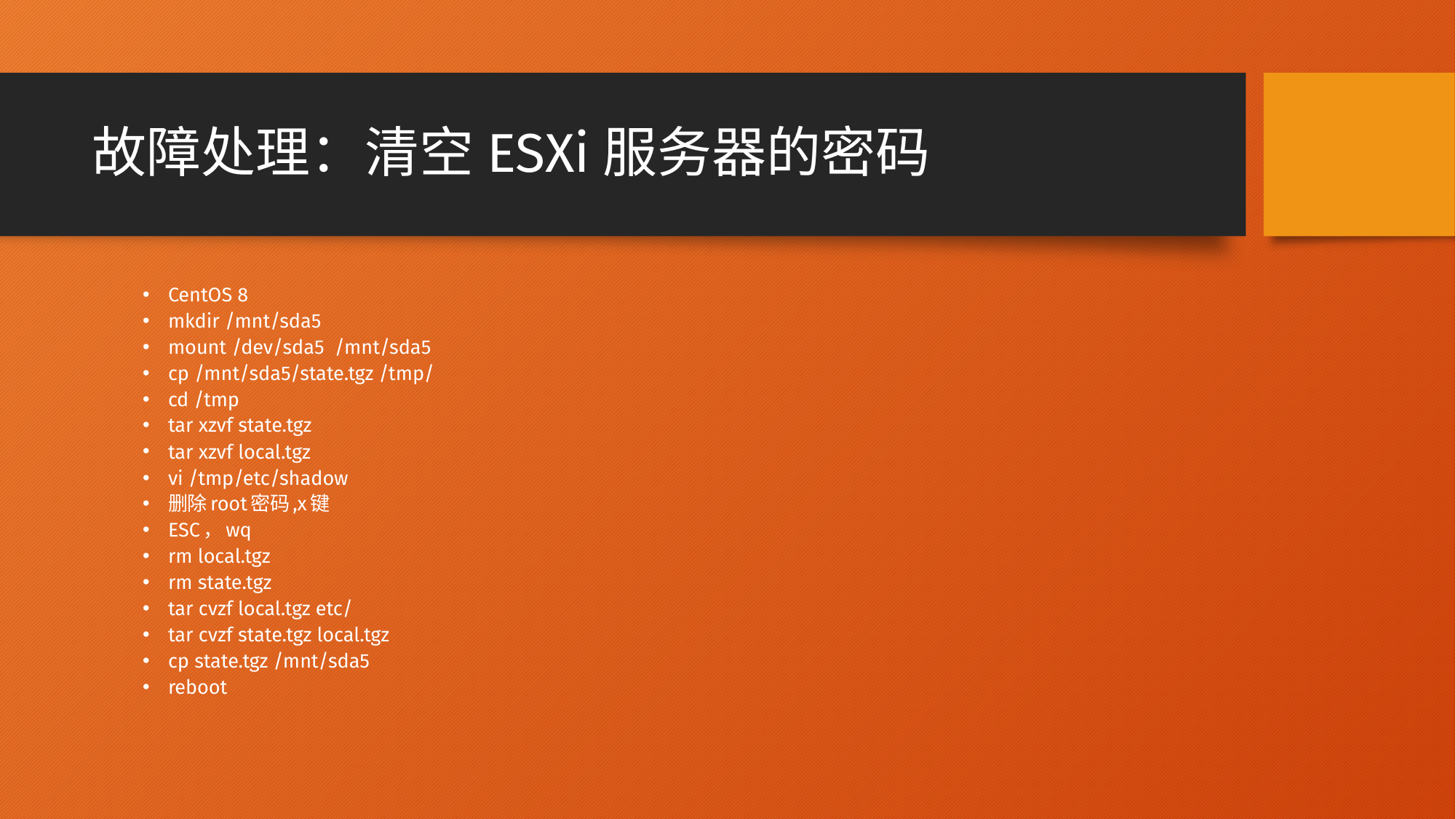

# 故障处理：清空ESXi服务器的密码
CentOS 8
mkdir /mnt/sda5
mount /dev/sda5  /mnt/sda5
cp /mnt/sda5/state.tgz /tmp/
cd /tmp
tar xzvf state.tgz
tar xzvf local.tgz
vi /tmp/etc/shadow
删除root密码,x键
ESC，wq
rm local.tgz
rm state.tgz
tar cvzf local.tgz etc/
tar cvzf state.tgz local.tgz
cp state.tgz /mnt/sda5
reboot